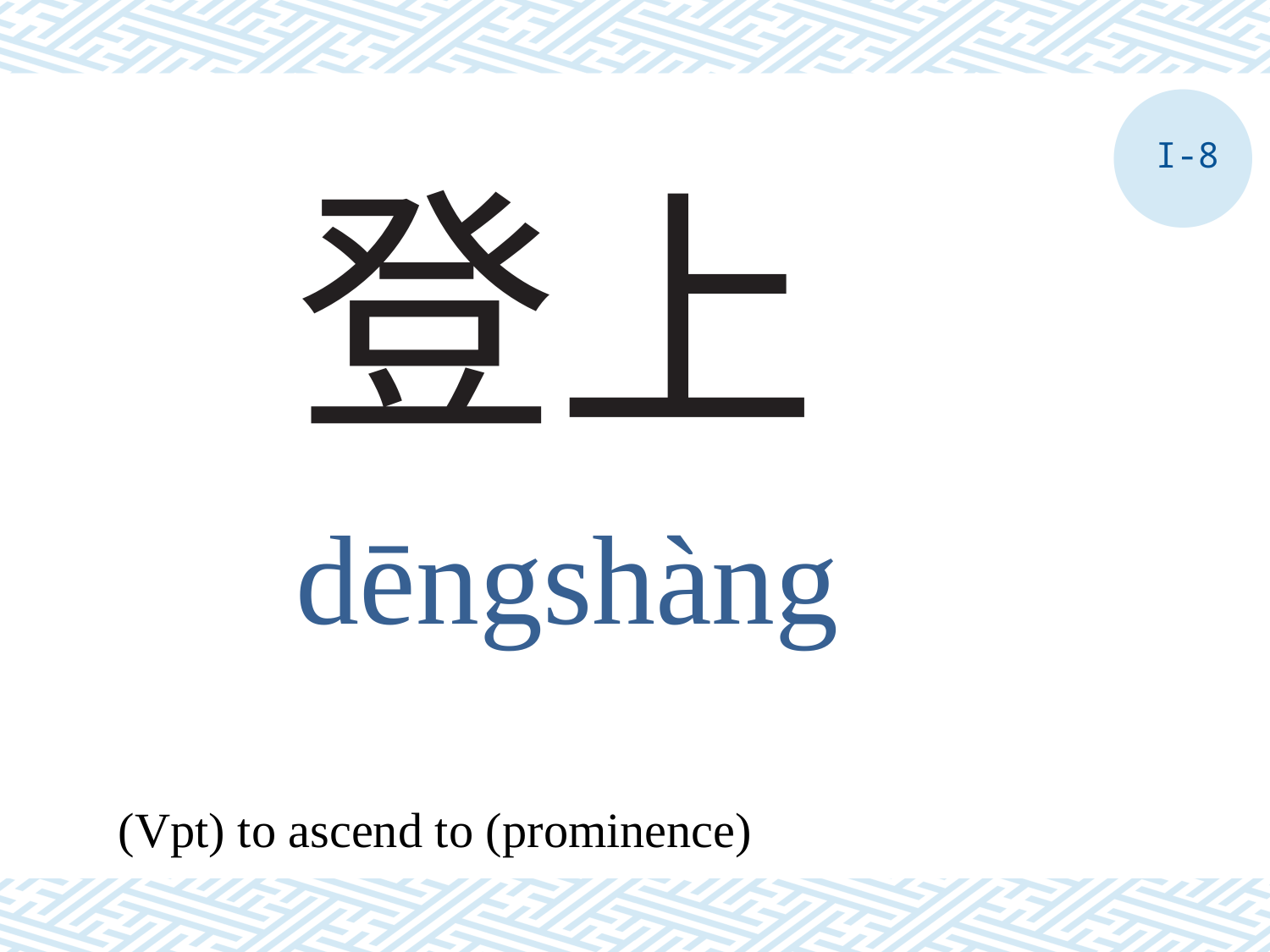

I-8

# 登上
dēngshàng
(Vpt) to ascend to (prominence)